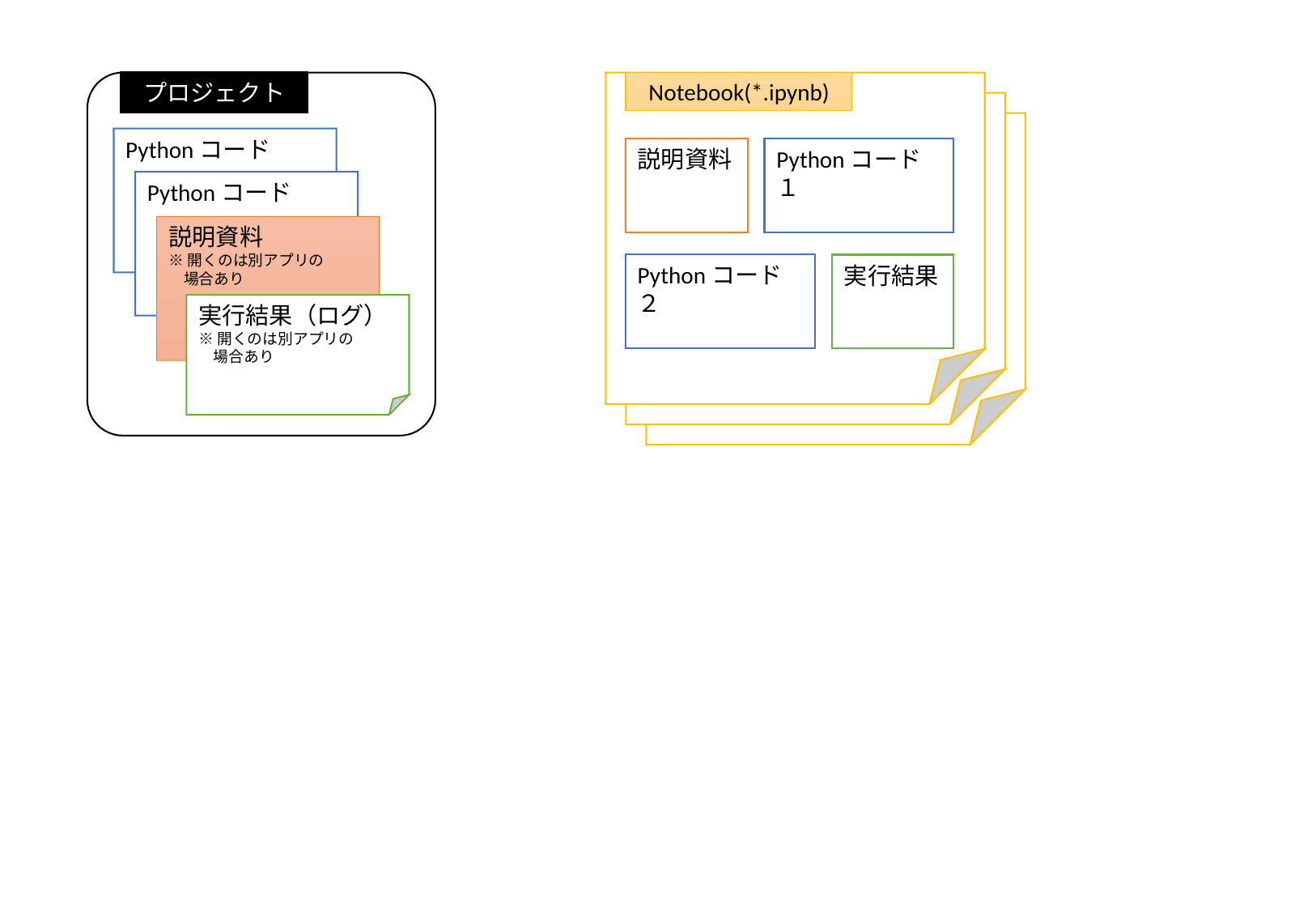

プロジェクト

Notebook(*.ipynb)

Pythonコード
Pythonコード１
説明資料
Pythonコード
説明資料
※開くのは別アプリの
　場合あり
Pythonコード２
実行結果
実行結果（ログ）
※開くのは別アプリの
　場合あり